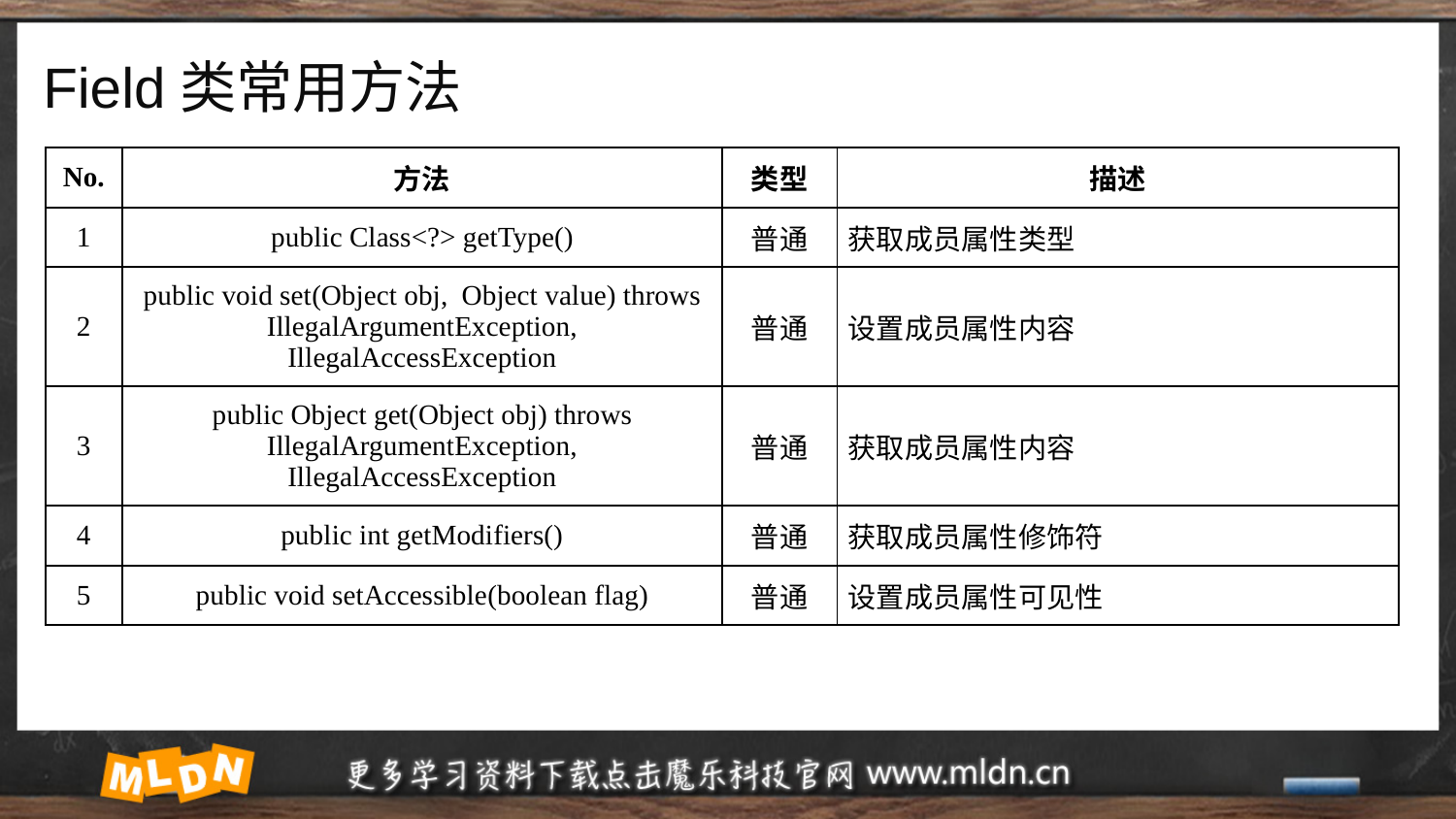

# Field类常用方法
| No. | 方法 | 类型 | 描述 |
| --- | --- | --- | --- |
| 1 | public Class<?> getType() | 普通 | 获取成员属性类型 |
| 2 | public void set​(Object obj, Object value) throws IllegalArgumentException, IllegalAccessException | 普通 | 设置成员属性内容 |
| 3 | public Object get​(Object obj) throws IllegalArgumentException, IllegalAccessException | 普通 | 获取成员属性内容 |
| 4 | public int getModifiers() | 普通 | 获取成员属性修饰符 |
| 5 | public void setAccessible​(boolean flag) | 普通 | 设置成员属性可见性 |